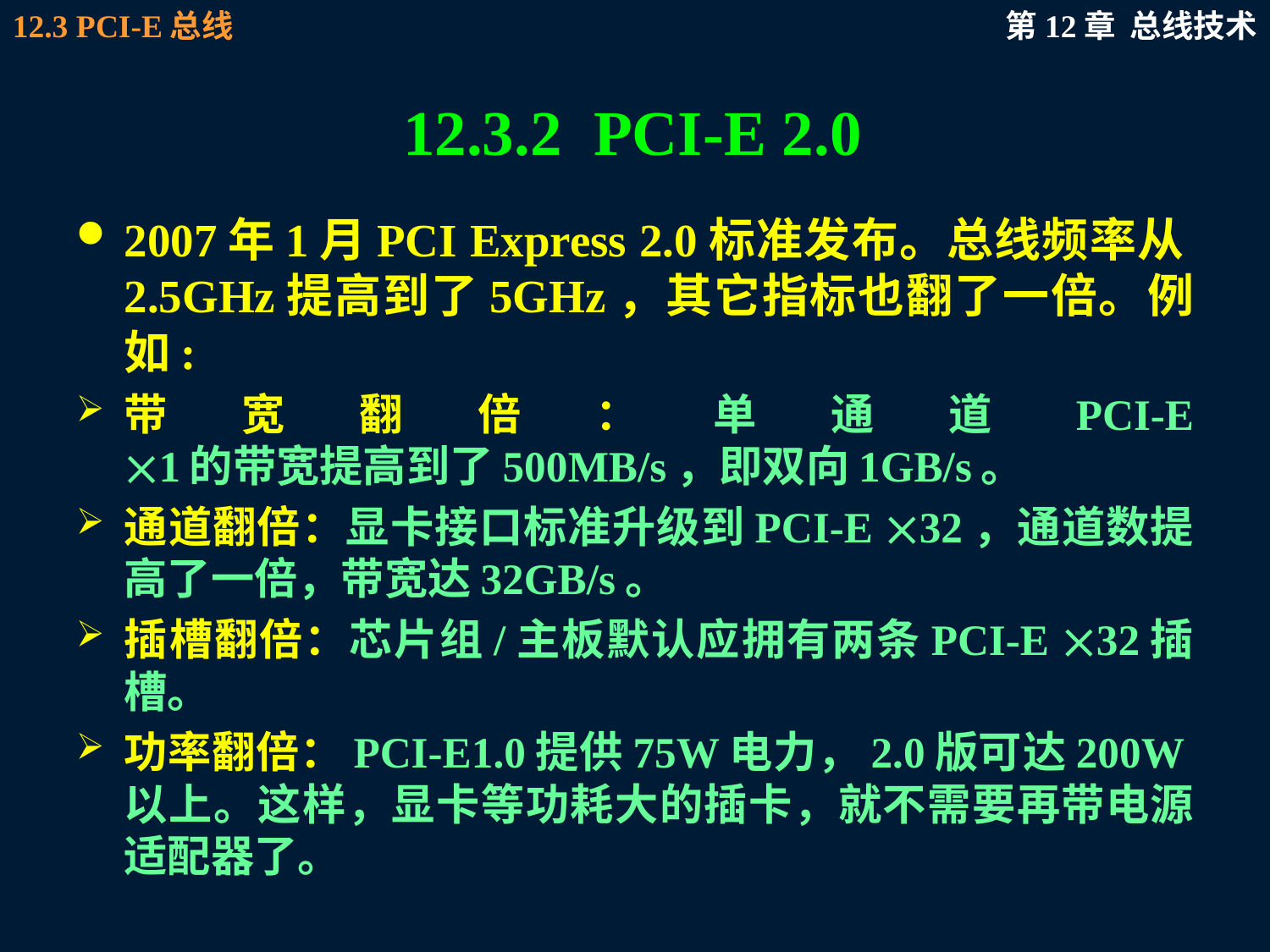

# 12.3.2  PCI-E 2.0
2007年1月PCI Express 2.0标准发布。总线频率从2.5GHz提高到了5GHz，其它指标也翻了一倍。例如:
带宽翻倍：单通道PCI-E ×1的带宽提高到了500MB/s，即双向1GB/s。
通道翻倍：显卡接口标准升级到PCI-E ×32，通道数提高了一倍，带宽达32GB/s。
插槽翻倍：芯片组/主板默认应拥有两条PCI-E ×32插槽。
功率翻倍：PCI-E1.0提供75W电力，2.0版可达200W以上。这样，显卡等功耗大的插卡，就不需要再带电源适配器了。